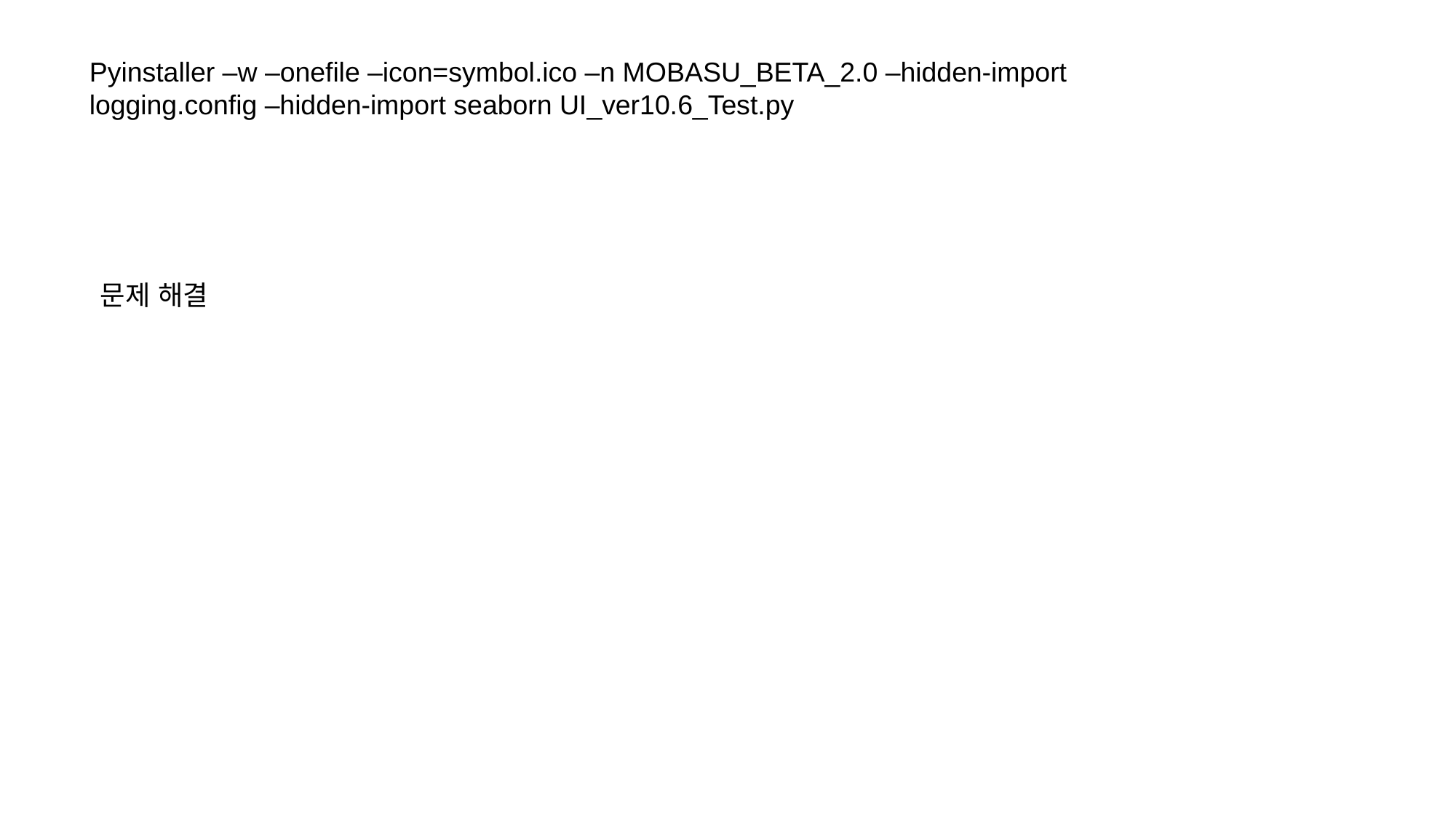

Pyinstaller –w –onefile –icon=symbol.ico –n MOBASU_BETA_2.0 –hidden-import logging.config –hidden-import seaborn UI_ver10.6_Test.py
문제 해결